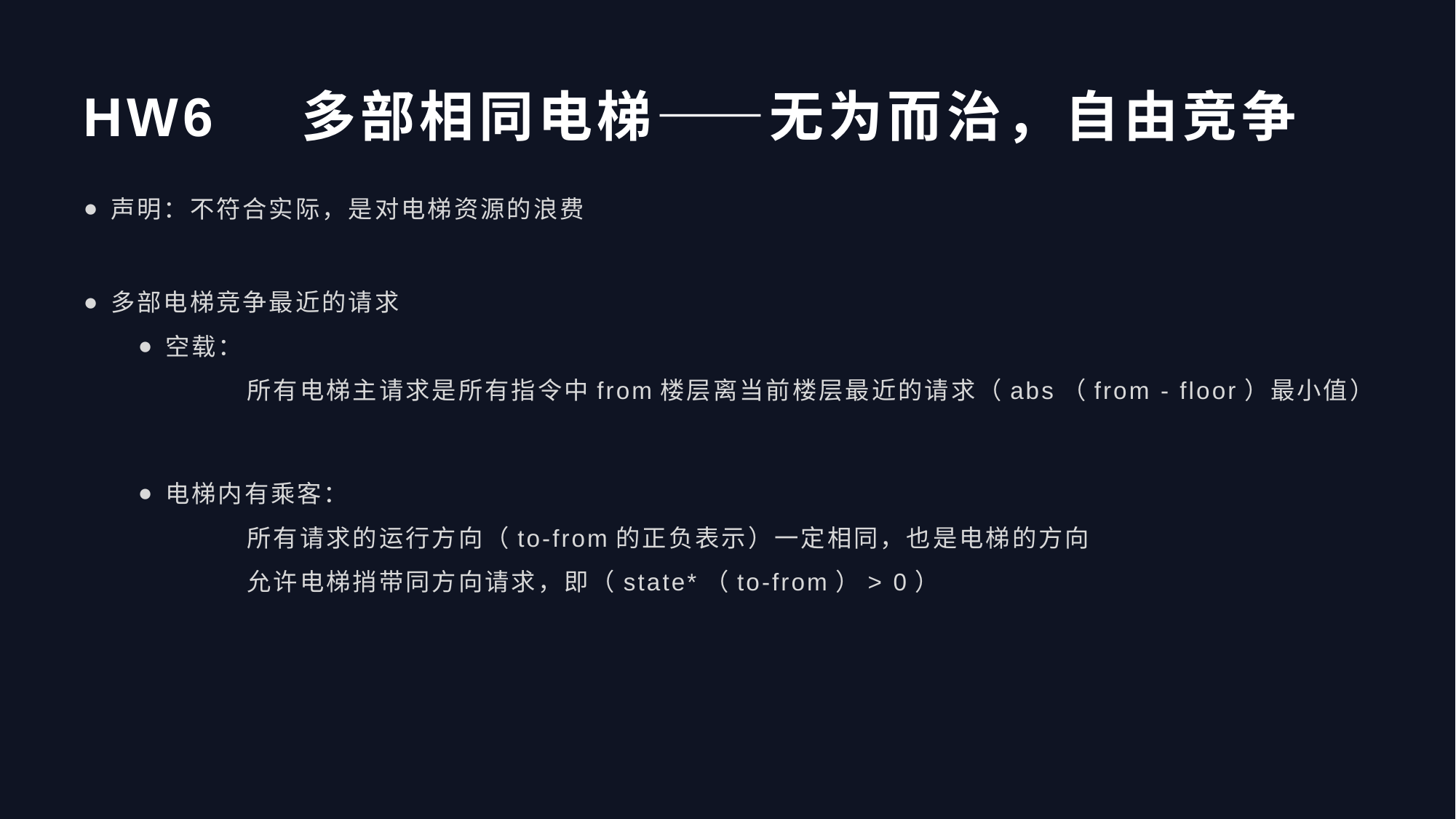

# HW6	多部相同电梯——无为而治，自由竞争
声明：不符合实际，是对电梯资源的浪费

多部电梯竞争最近的请求
空载：
	所有电梯主请求是所有指令中from楼层离当前楼层最近的请求（abs（from - floor）最小值）

电梯内有乘客：
	所有请求的运行方向（to-from的正负表示）一定相同，也是电梯的方向
   	允许电梯捎带同方向请求，即（state*（to-from）> 0）